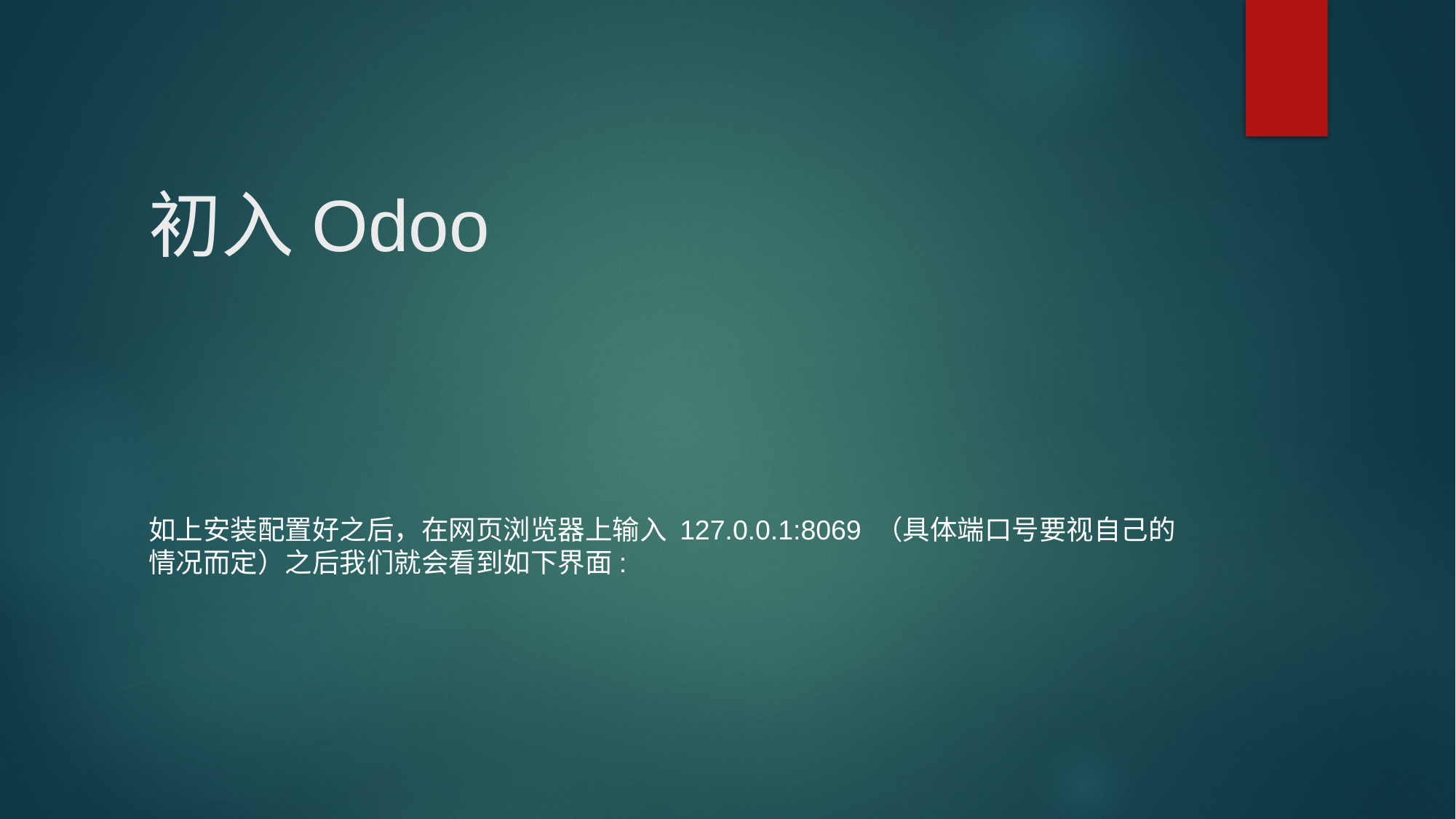

# 初入Odoo
如上安装配置好之后，在网页浏览器上输入 127.0.0.1:8069 （具体端口号要视自己的情况而定）之后我们就会看到如下界面: